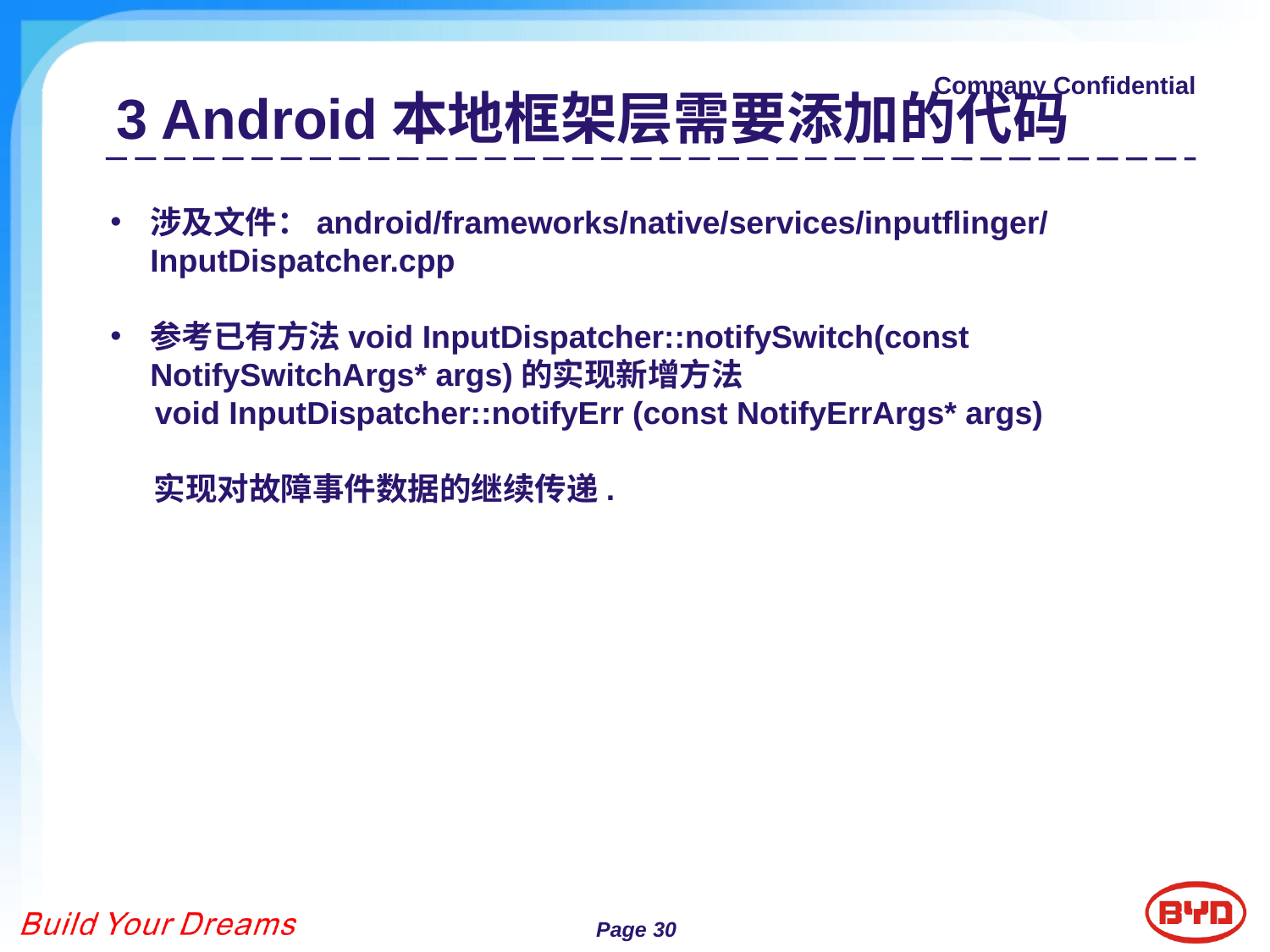

3 Android本地框架层需要添加的代码A
涉及文件：android/frameworks/native/services/inputflinger/InputDispatcher.cpp

参考已有方法void InputDispatcher::notifySwitch(const NotifySwitchArgs* args)的实现新增方法
     void InputDispatcher::notifyErr (const NotifyErrArgs* args)

     实现对故障事件数据的继续传递.